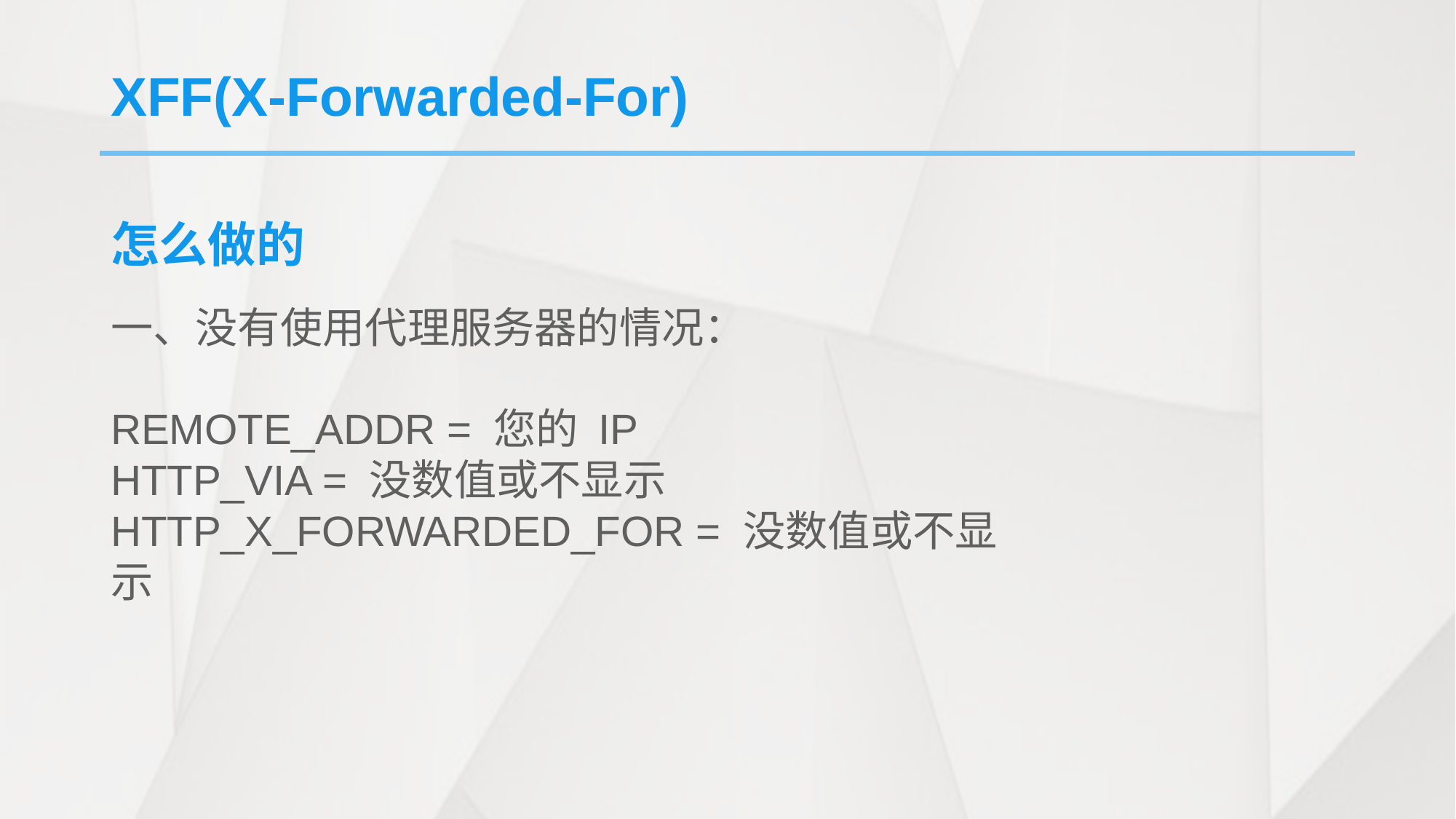

XFF(X-Forwarded-For)
怎么做的
一、没有使用代理服务器的情况：

REMOTE_ADDR = 您的 IP
HTTP_VIA = 没数值或不显示
HTTP_X_FORWARDED_FOR = 没数值或不显示